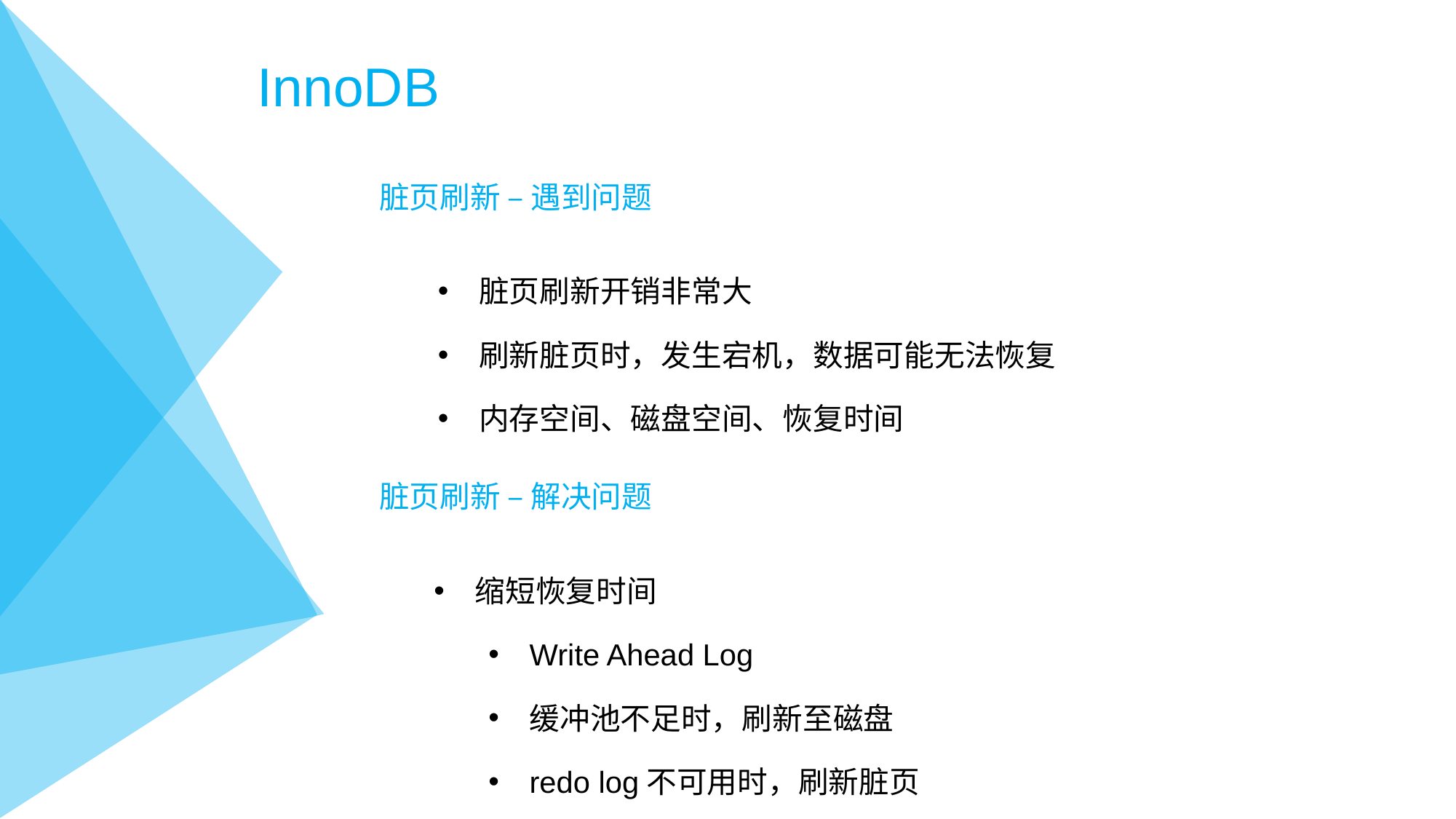

# InnoDB
脏页刷新 – 遇到问题

脏页刷新开销非常大
刷新脏页时，发生宕机，数据可能无法恢复
内存空间、磁盘空间、恢复时间
脏页刷新 – 解决问题
缩短恢复时间
Write Ahead Log
缓冲池不足时，刷新至磁盘
redo log不可用时，刷新脏页